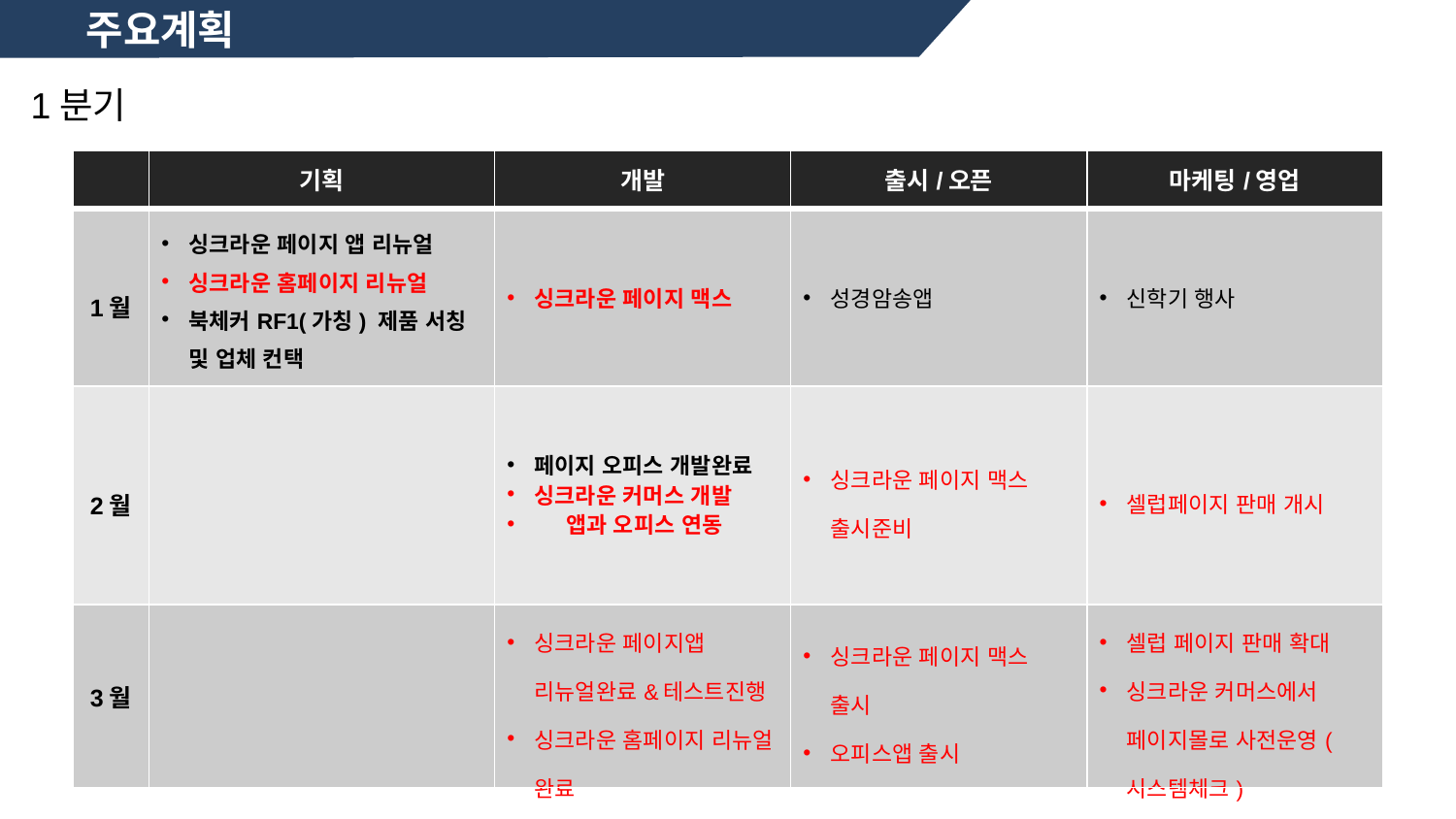

주요계획
1분기
|  | 기획 | 개발 | 출시/오픈 | 마케팅/영업 |
| --- | --- | --- | --- | --- |
| 1월 | 싱크라운 페이지 앱 리뉴얼 싱크라운 홈페이지 리뉴얼 북체커RF1(가칭) 제품 서칭 및 업체 컨택 | 싱크라운 페이지 맥스 | 성경암송앱 | 신학기 행사 |
| 2월 |  | 페이지 오피스 개발완료 싱크라운 커머스 개발 앱과 오피스 연동 | 싱크라운 페이지 맥스 출시준비 | 셀럽페이지 판매 개시 |
| 3월 |  | 싱크라운 페이지앱 리뉴얼완료&테스트진행 싱크라운 홈페이지 리뉴얼 완료 | 싱크라운 페이지 맥스 출시 오피스앱 출시 | 셀럽 페이지 판매 확대 싱크라운 커머스에서 페이지몰로 사전운영(시스템체크) |